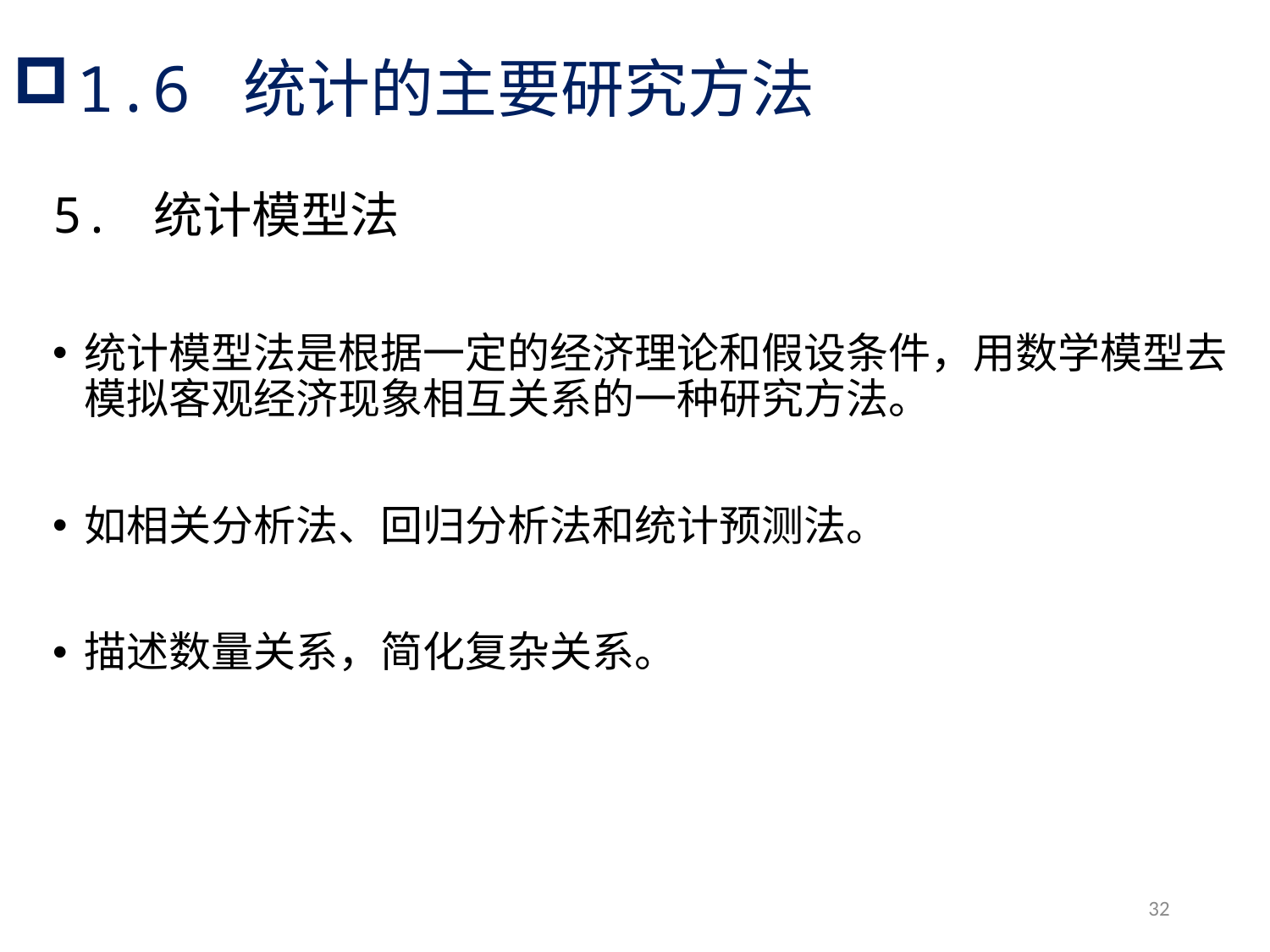

1.6 统计的主要研究方法
5. 统计模型法

统计模型法是根据一定的经济理论和假设条件，用数学模型去模拟客观经济现象相互关系的一种研究方法。

如相关分析法、回归分析法和统计预测法。

描述数量关系，简化复杂关系。
32